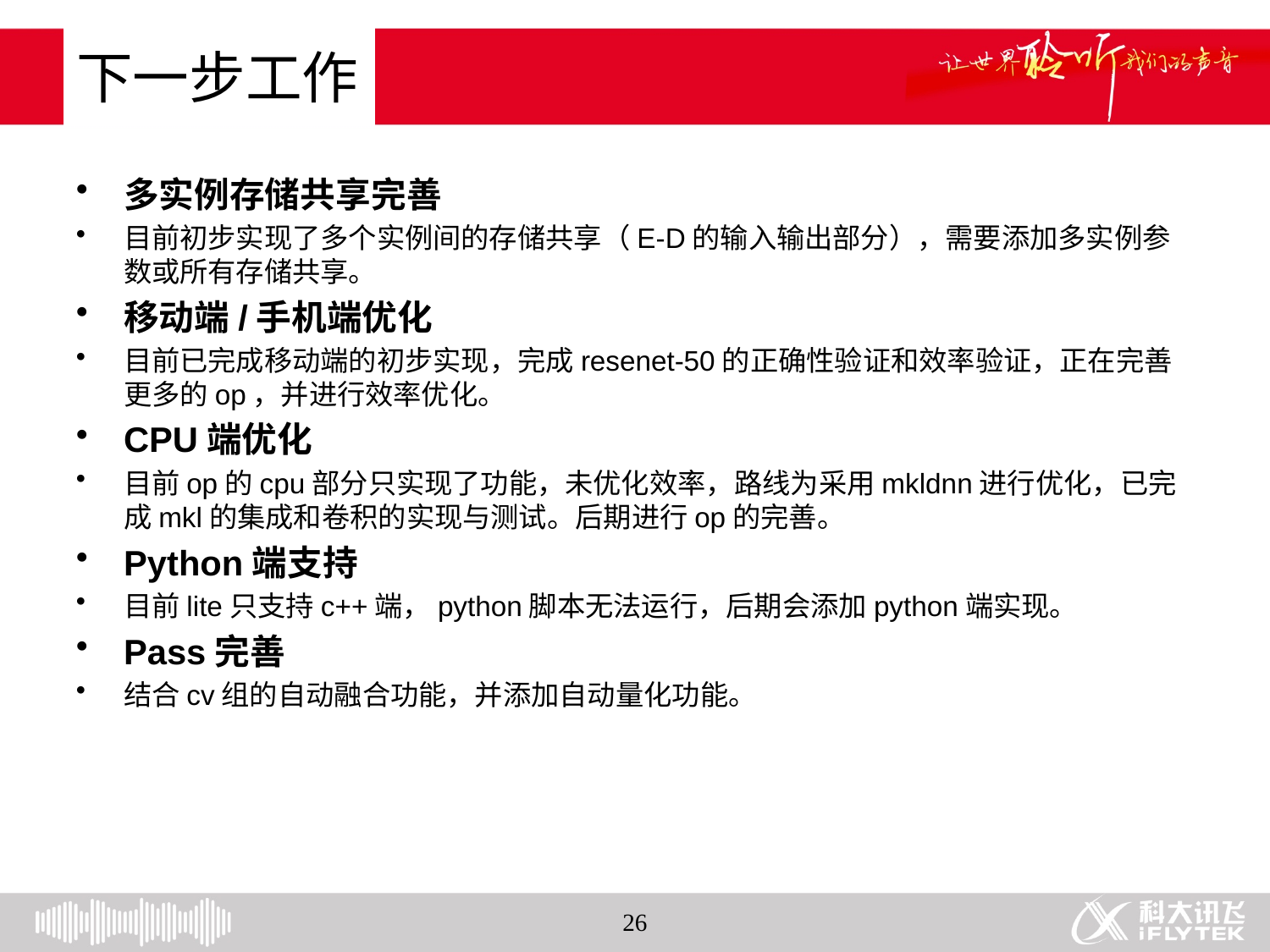

# 下一步工作
多实例存储共享完善
目前初步实现了多个实例间的存储共享（E-D的输入输出部分），需要添加多实例参数或所有存储共享。
移动端/手机端优化
目前已完成移动端的初步实现，完成resenet-50的正确性验证和效率验证，正在完善更多的op，并进行效率优化。
CPU端优化
目前op的cpu部分只实现了功能，未优化效率，路线为采用mkldnn进行优化，已完成mkl的集成和卷积的实现与测试。后期进行op的完善。
Python端支持
目前lite只支持c++端，python脚本无法运行，后期会添加python端实现。
Pass完善
结合cv组的自动融合功能，并添加自动量化功能。
26